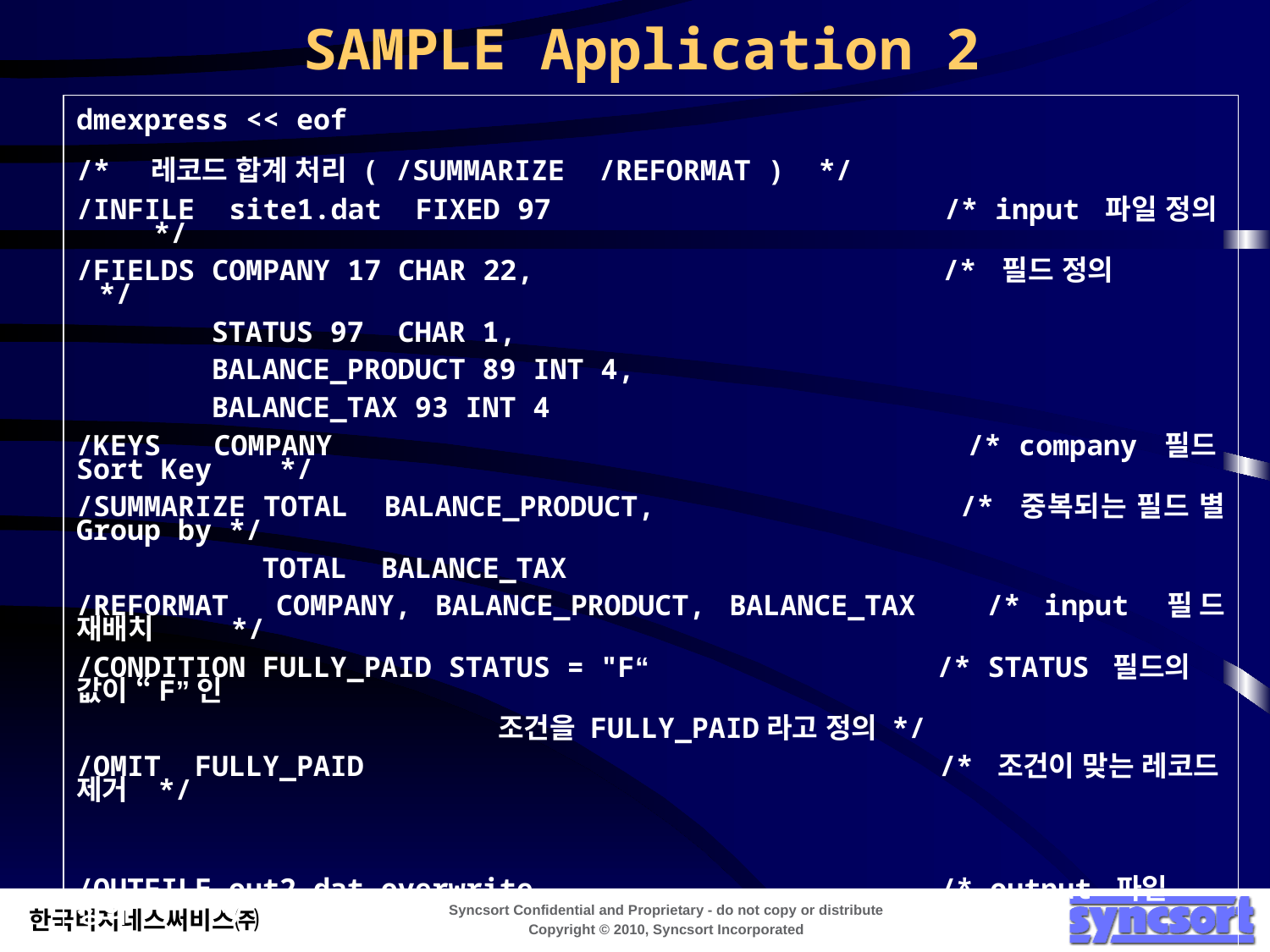

SAMPLE Application 2
dmexpress << eof
/*  레코드 합계 처리 ( /SUMMARIZE  /REFORMAT )  */
/INFILE  site1.dat  FIXED 97                       /* input 파일 정의           */
/FIELDS COMPANY 17 CHAR 22,                        /* 필드 정의                 */
        STATUS 97  CHAR 1,
        BALANCE_PRODUCT 89 INT 4,
        BALANCE_TAX 93 INT 4
/KEYS   COMPANY                                    /* company 필드  Sort Key    */
/SUMMARIZE TOTAL  BALANCE_PRODUCT,                 /* 중복되는 필드 별 Group by */
           TOTAL  BALANCE_TAX
/REFORMAT  COMPANY, BALANCE_PRODUCT, BALANCE_TAX   /* input 필드 재배치         */
/CONDITION FULLY_PAID STATUS = "F“                 /* STATUS 필드의 값이 “F”인
                                                     조건을 FULLY_PAID라고 정의 */
/OMIT  FULLY_PAID                                  /* 조건이 맞는 레코드 제거   */

/OUTFILE out2.dat overwrite                        /* output 파일 정의          */
/END
eof